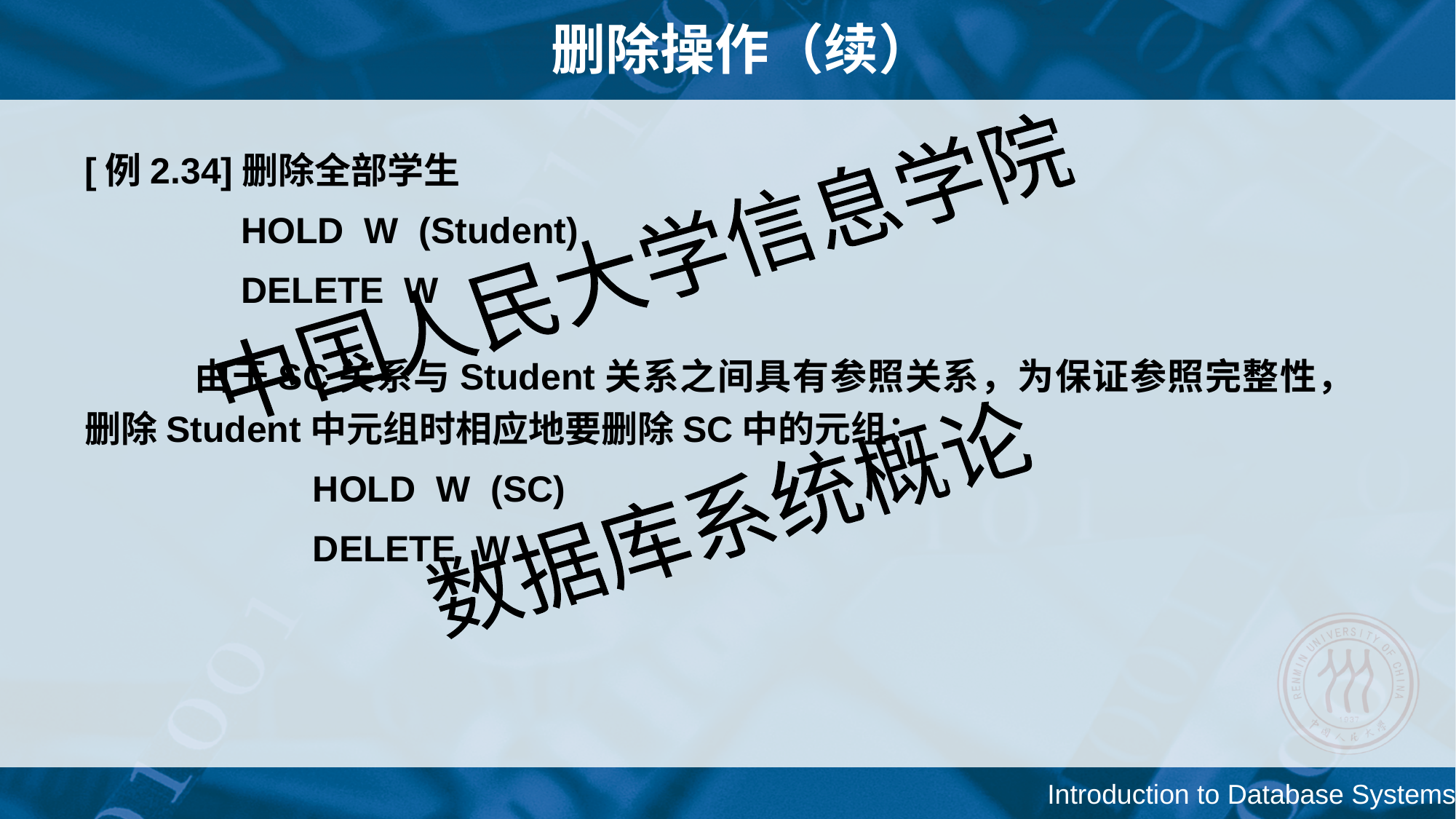

# 删除操作（续）
[例2.34]删除全部学生
          HOLD  W  (Student)
          DELETE  W

	由于SC关系与Student关系之间具有参照关系，为保证参照完整性，删除Student中元组时相应地要删除SC中的元组：
		    HOLD  W  (SC)
		   DELETE  W